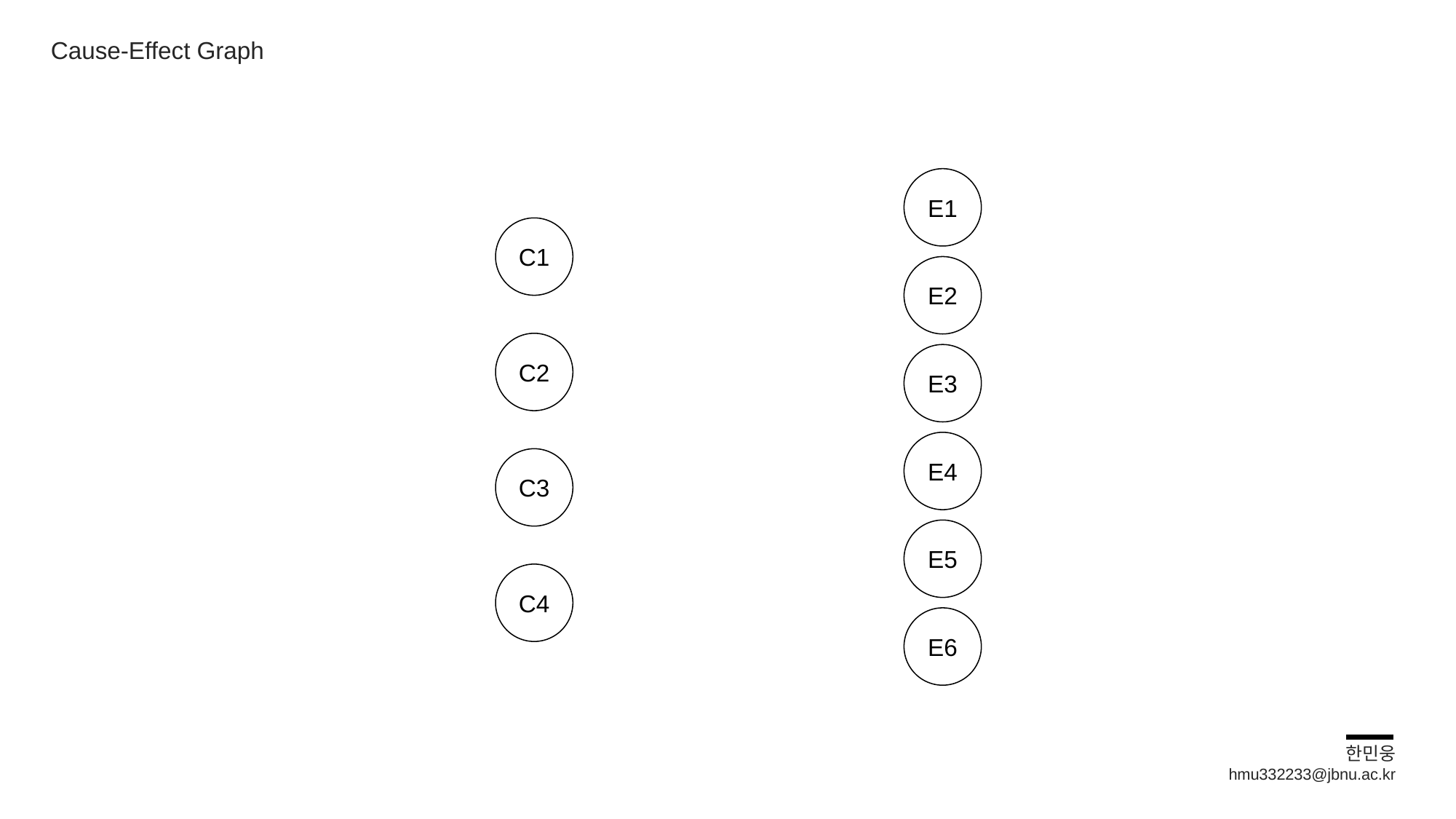

Cause-Effect Graph
E1
C1
E2
C2
E3
E4
C3
E5
C4
E6
한민웅
hmu332233@jbnu.ac.kr